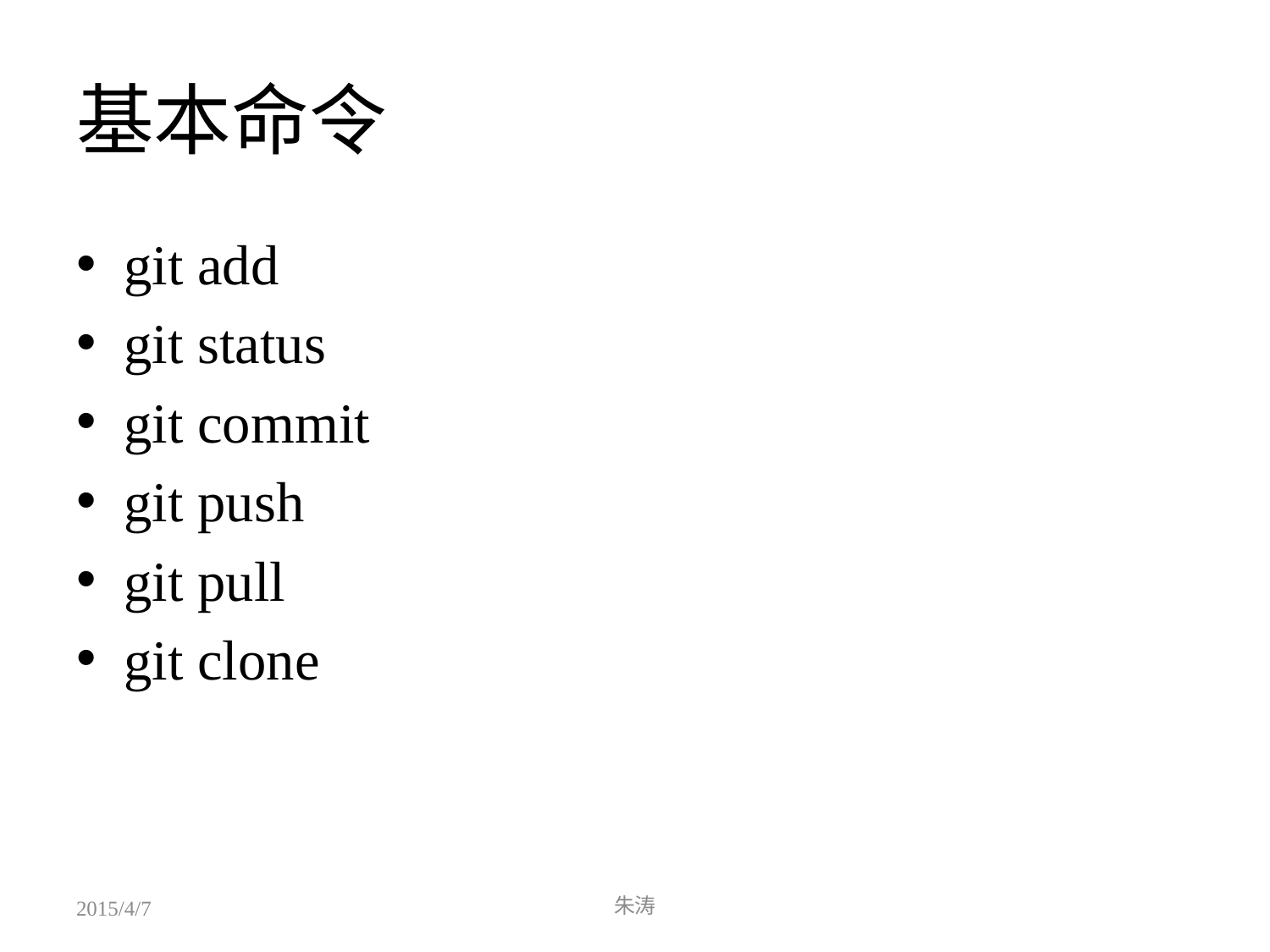

# 基本命令
git add
git status
git commit
git push
git pull
git clone
2015/4/7
朱涛